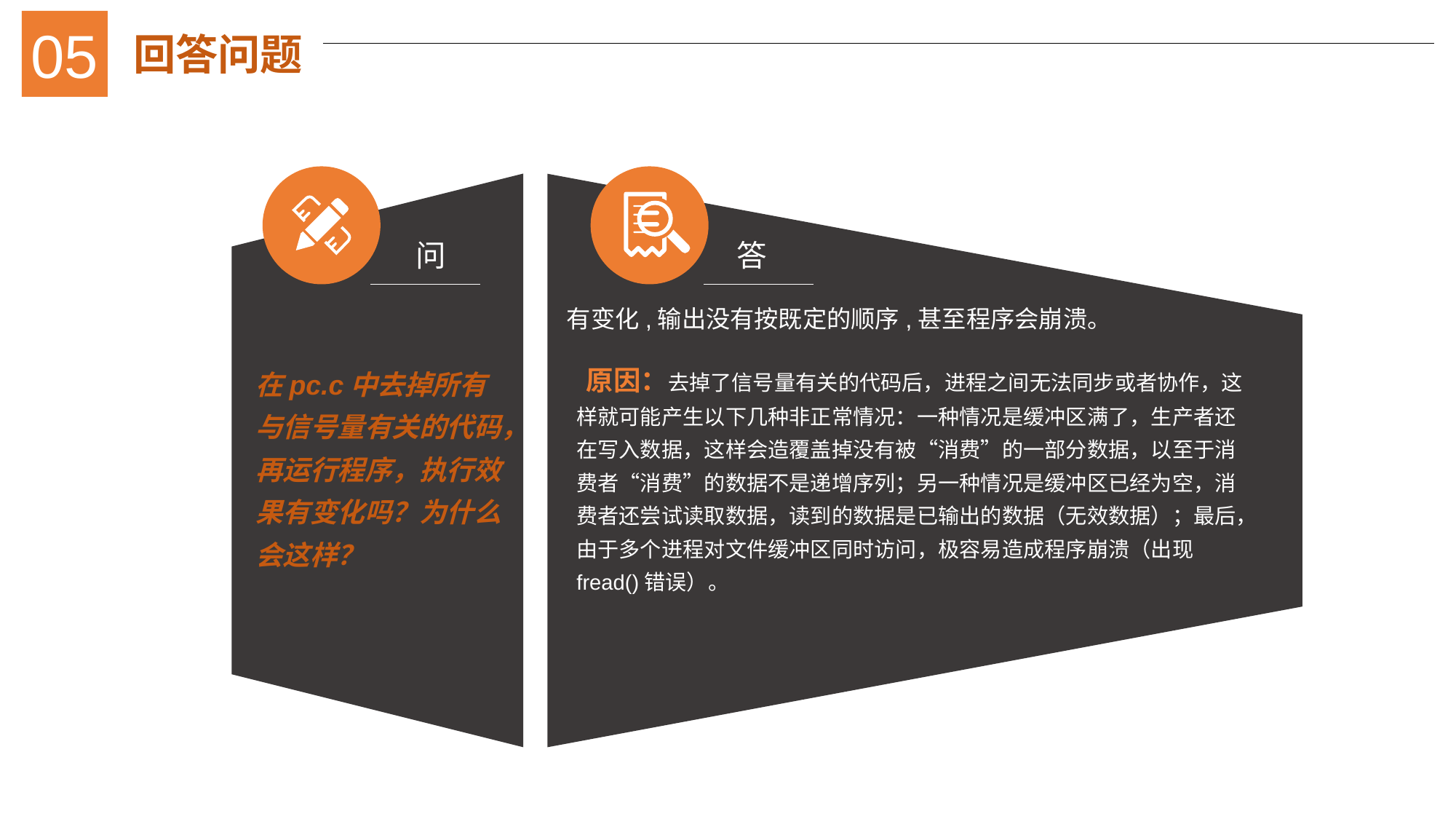

05
回答问题
05

问
答
有变化,输出没有按既定的顺序,甚至程序会崩溃。

在pc.c中去掉所有与信号量有关的代码，再运行程序，执行效果有变化吗？为什么会这样？
 原因：去掉了信号量有关的代码后，进程之间无法同步或者协作，这样就可能产生以下几种非正常情况：一种情况是缓冲区满了，生产者还在写入数据，这样会造覆盖掉没有被“消费”的一部分数据，以至于消费者“消费”的数据不是递增序列；另一种情况是缓冲区已经为空，消费者还尝试读取数据，读到的数据是已输出的数据（无效数据）；最后，由于多个进程对文件缓冲区同时访问，极容易造成程序崩溃（出现fread()错误）。